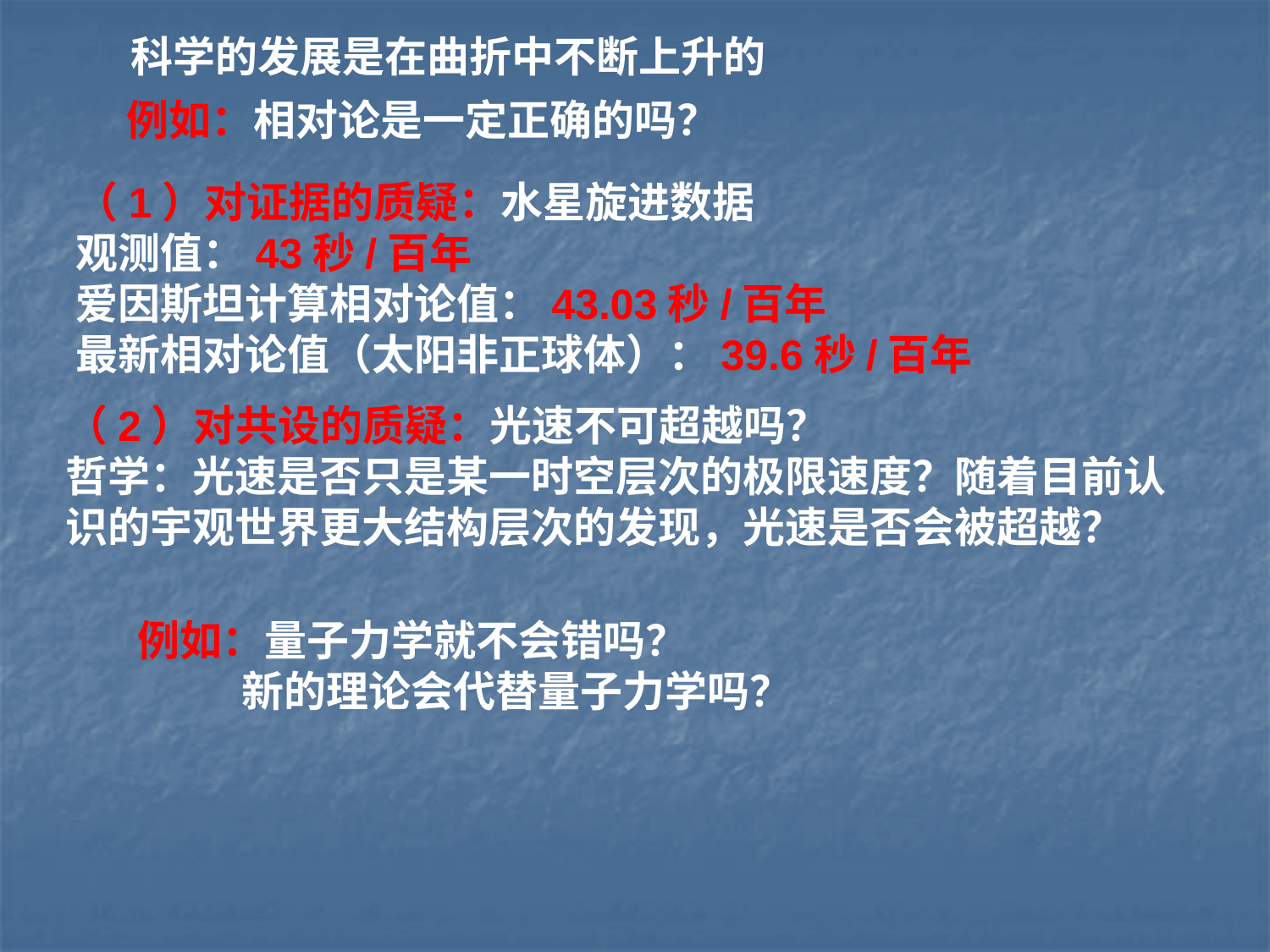

科学的发展是在曲折中不断上升的
例如：相对论是一定正确的吗？
（1）对证据的质疑：水星旋进数据
观测值：43秒/百年
爱因斯坦计算相对论值：43.03秒/百年
最新相对论值（太阳非正球体）：39.6秒/百年
（2）对共设的质疑：光速不可超越吗？
哲学：光速是否只是某一时空层次的极限速度？随着目前认识的宇观世界更大结构层次的发现，光速是否会被超越？
例如：量子力学就不会错吗？
           新的理论会代替量子力学吗？